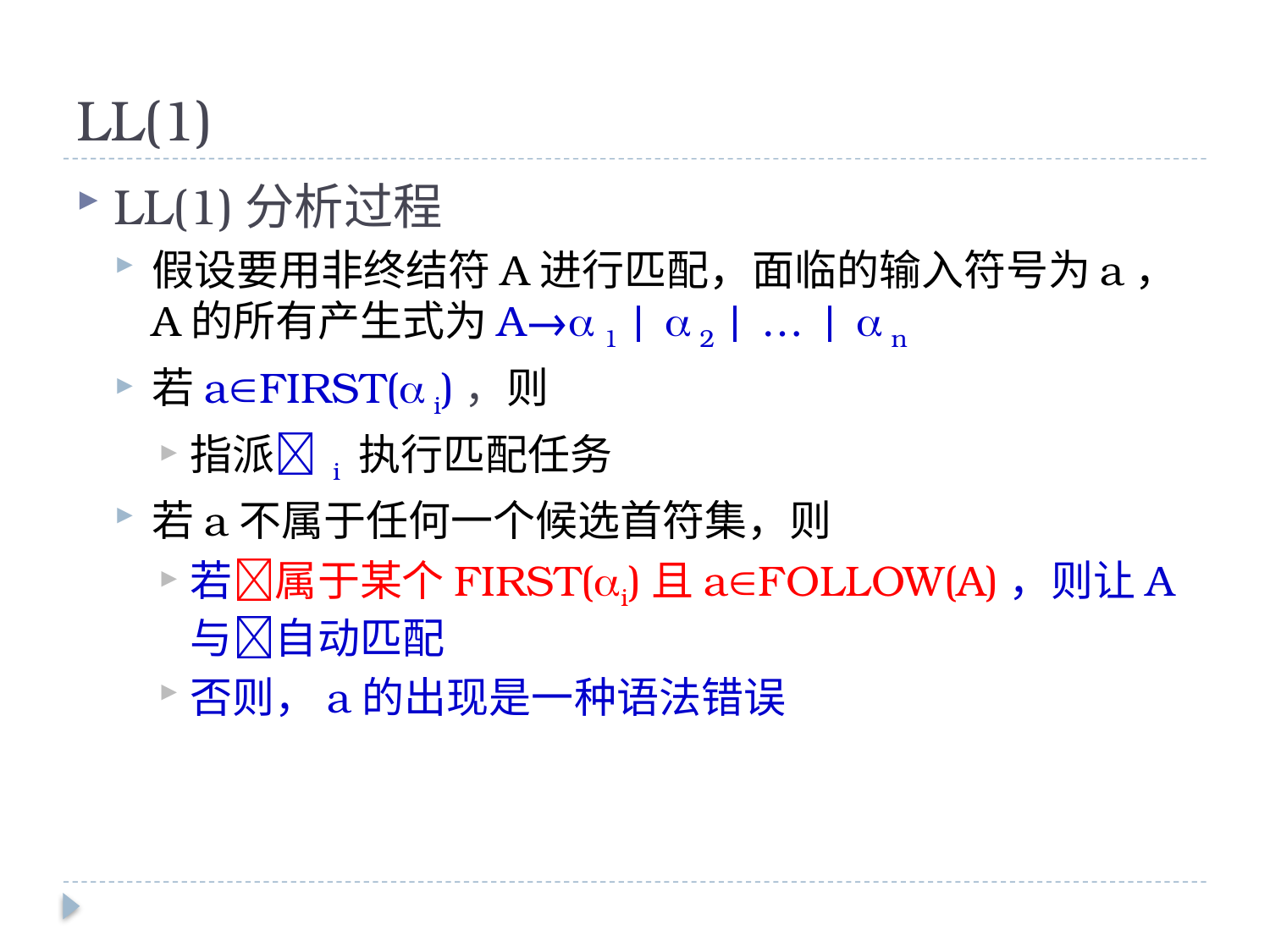

# LL(1)
LL(1)分析过程
假设要用非终结符A进行匹配，面临的输入符号为a，A的所有产生式为A→α 1 | α 2 | … | α n
若a∈FIRST(α i)，则
指派α i 执行匹配任务
若a不属于任何一个候选首符集，则
若ε属于某个FIRST(αi)且a∈FOLLOW(A)，则让A与ε自动匹配
否则，a的出现是一种语法错误

31